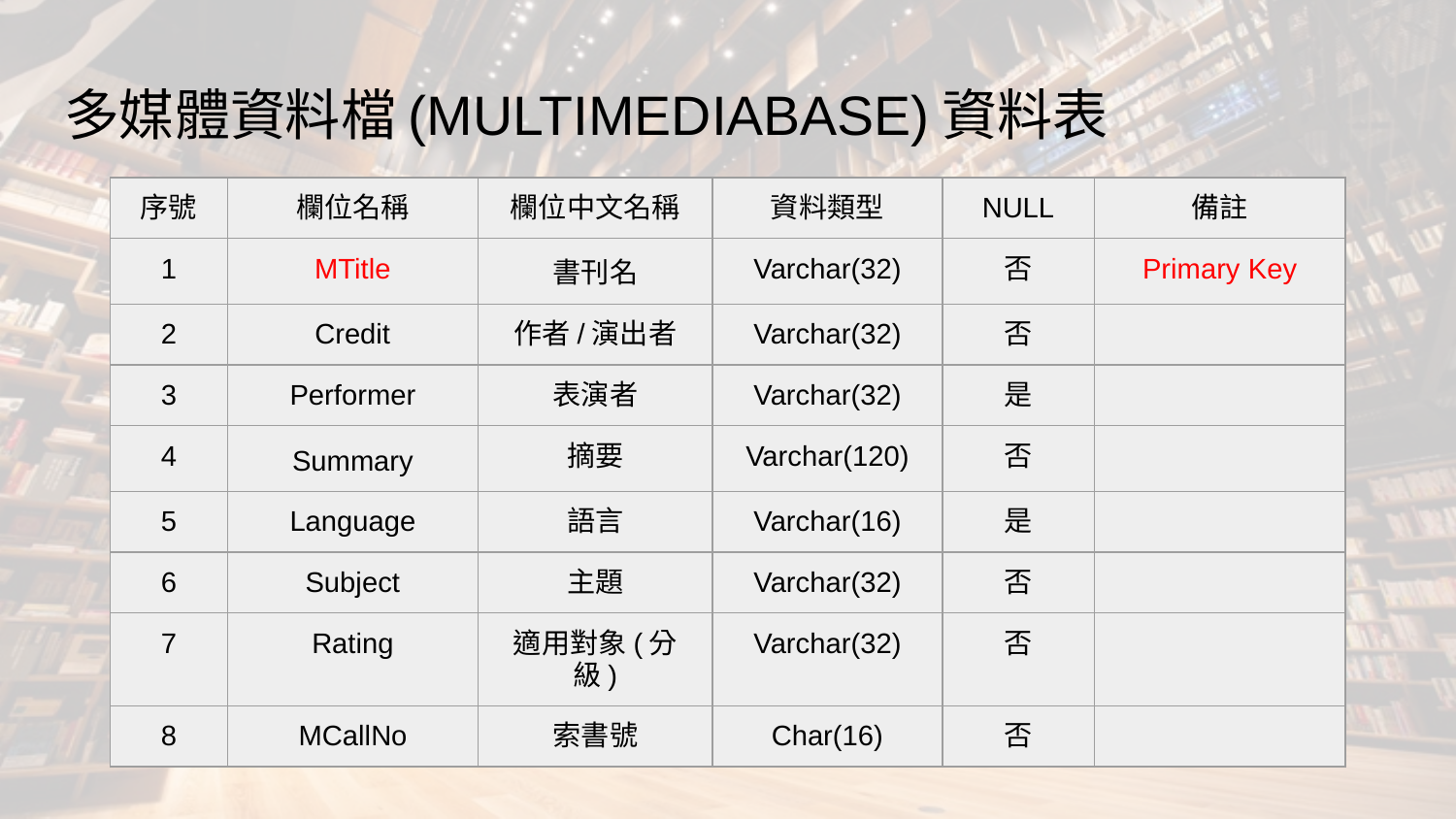

# 多媒體資料檔(MULTIMEDIABASE)資料表
| 序號 | 欄位名稱 | 欄位中文名稱 | 資料類型 | NULL | 備註 |
| --- | --- | --- | --- | --- | --- |
| 1 | MTitle | 書刊名 | Varchar(32) | 否 | Primary Key |
| 2 | Credit | 作者/演出者 | Varchar(32) | 否 |  |
| 3 | Performer | 表演者 | Varchar(32) | 是 |  |
| 4 | Summary | 摘要 | Varchar(120) | 否 |  |
| 5 | Language | 語言 | Varchar(16) | 是 |  |
| 6 | Subject | 主題 | Varchar(32) | 否 |  |
| 7 | Rating | 適用對象(分級) | Varchar(32) | 否 |  |
| 8 | MCallNo | 索書號 | Char(16) | 否 |  |